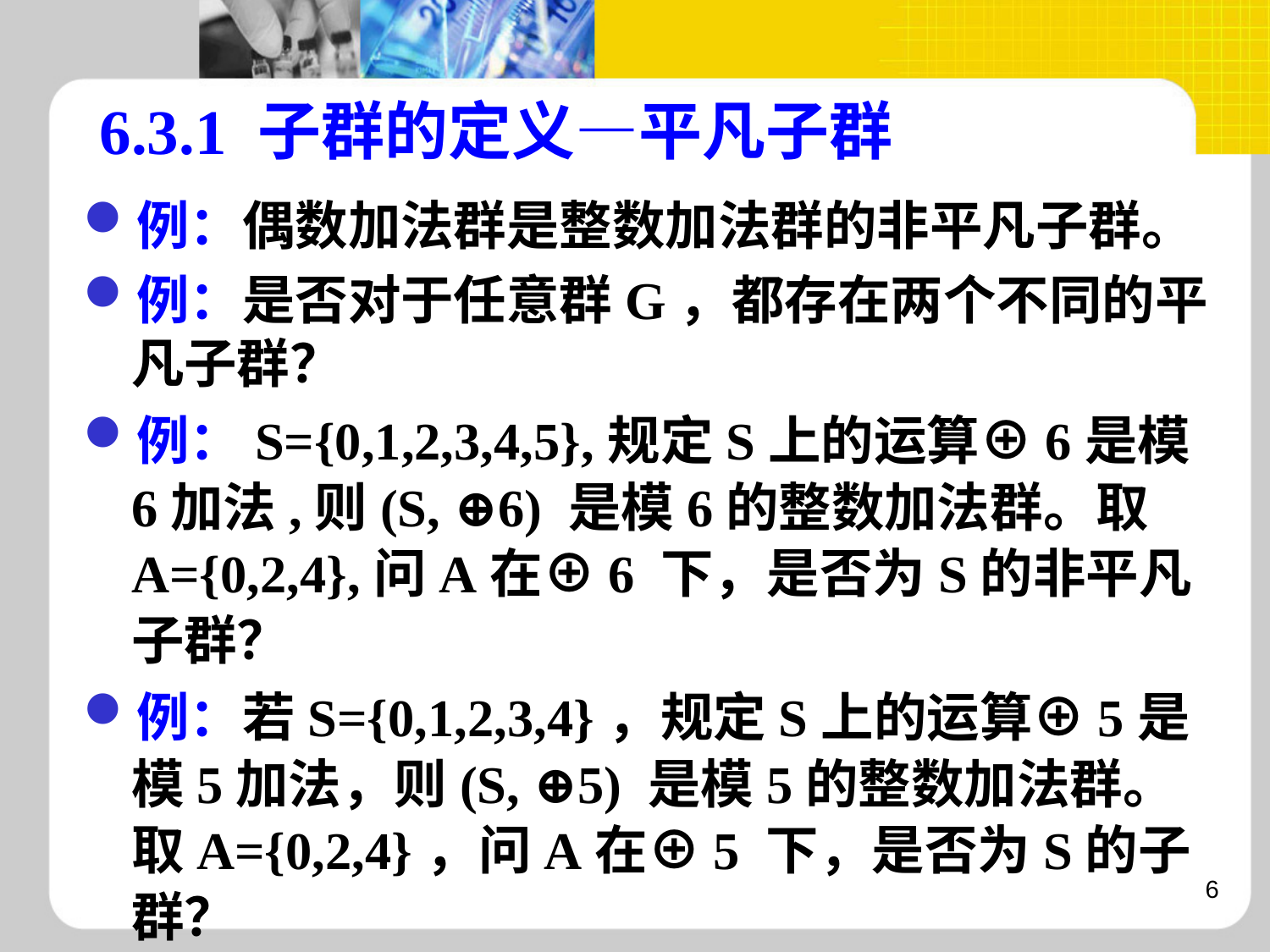

# 6.3.1 子群的定义—平凡子群
例：偶数加法群是整数加法群的非平凡子群。
例：是否对于任意群G，都存在两个不同的平凡子群？
例：S={0,1,2,3,4,5},规定S上的运算⊕6是模6加法,则(S, ⊕6) 是模6的整数加法群。取A={0,2,4},问A在⊕6 下，是否为S的非平凡子群？
例：若S={0,1,2,3,4}，规定S上的运算⊕5是模5加法，则(S, ⊕5) 是模5的整数加法群。取A={0,2,4}，问A在⊕5 下，是否为S的子群？

6